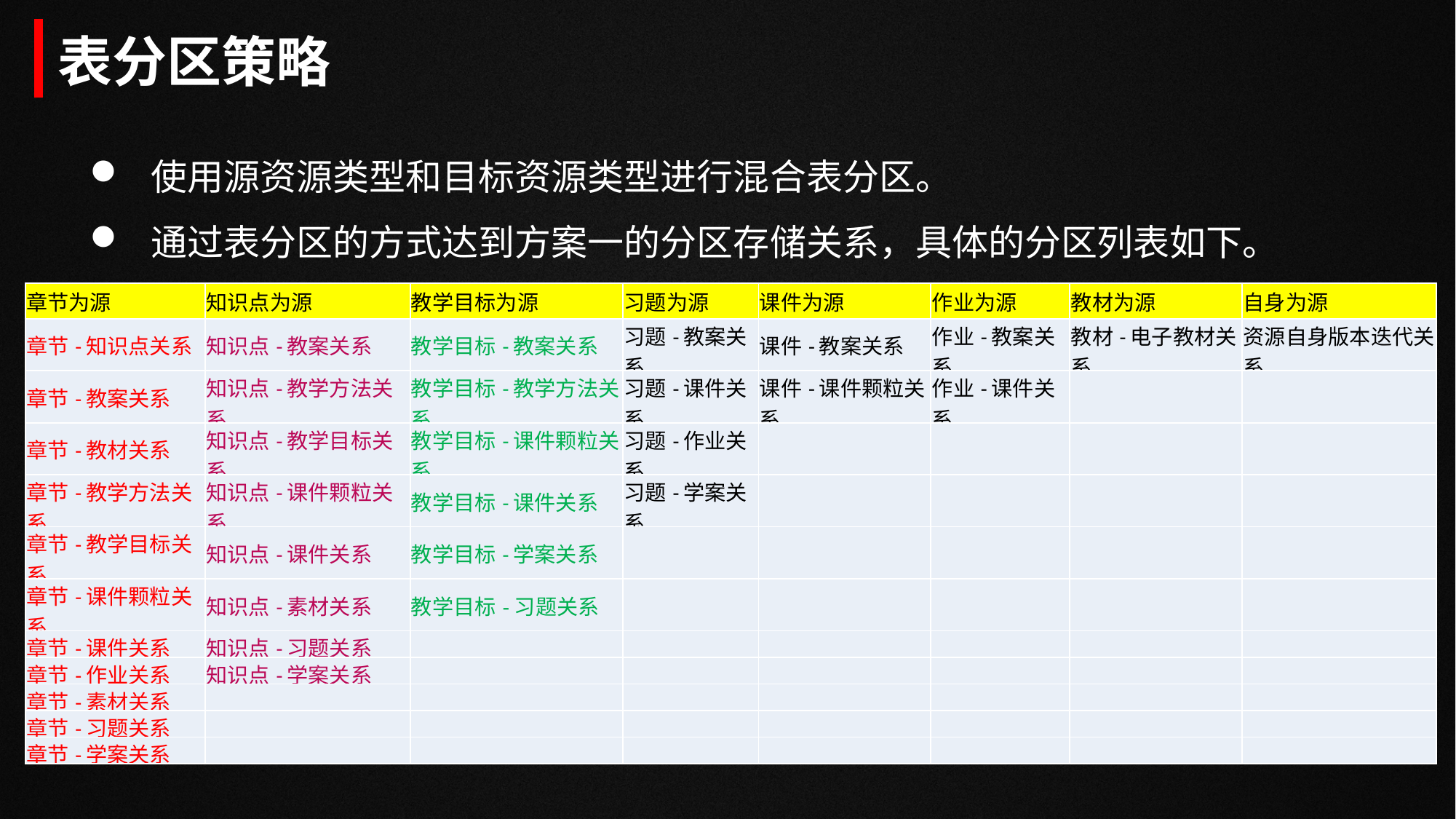

表分区策略
使用源资源类型和目标资源类型进行混合表分区。
通过表分区的方式达到方案一的分区存储关系，具体的分区列表如下。
| 章节为源 | 知识点为源 | 教学目标为源 | 习题为源 | 课件为源 | 作业为源 | 教材为源 | 自身为源 |
| --- | --- | --- | --- | --- | --- | --- | --- |
| 章节-知识点关系 | 知识点-教案关系 | 教学目标-教案关系 | 习题-教案关系 | 课件-教案关系 | 作业-教案关系 | 教材-电子教材关系 | 资源自身版本迭代关系 |
| 章节-教案关系 | 知识点-教学方法关系 | 教学目标-教学方法关系 | 习题-课件关系 | 课件-课件颗粒关系 | 作业-课件关系 |  |  |
| 章节-教材关系 | 知识点-教学目标关系 | 教学目标-课件颗粒关系 | 习题-作业关系 |  |  |  |  |
| 章节-教学方法关系 | 知识点-课件颗粒关系 | 教学目标-课件关系 | 习题-学案关系 |  |  |  |  |
| 章节-教学目标关系 | 知识点-课件关系 | 教学目标-学案关系 |  |  |  |  |  |
| 章节-课件颗粒关系 | 知识点-素材关系 | 教学目标-习题关系 |  |  |  |  |  |
| 章节-课件关系 | 知识点-习题关系 |  |  |  |  |  |  |
| 章节-作业关系 | 知识点-学案关系 |  |  |  |  |  |  |
| 章节-素材关系 |  |  |  |  |  |  |  |
| 章节-习题关系 |  |  |  |  |  |  |  |
| 章节-学案关系 |  |  |  |  |  |  |  |